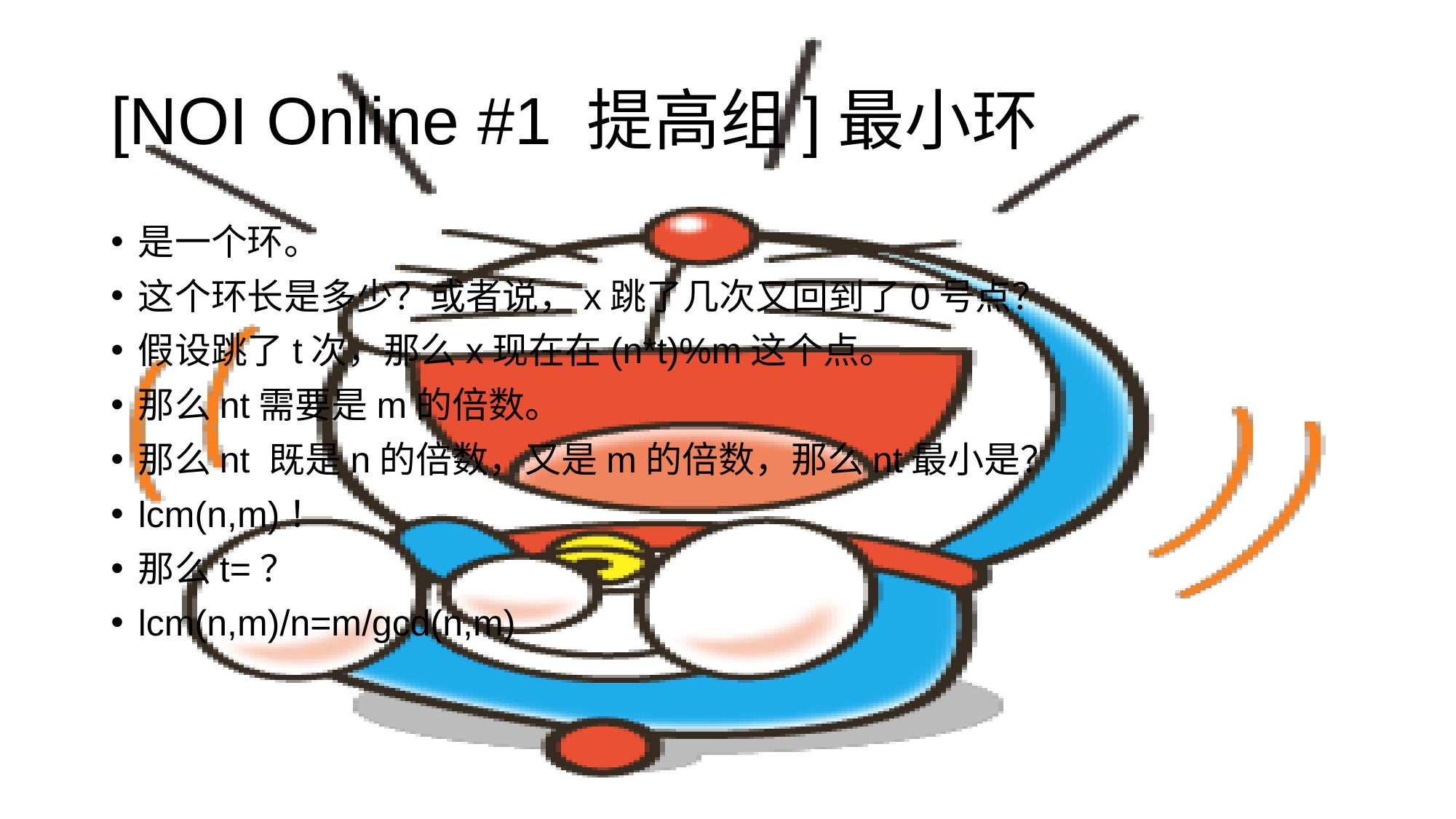

# [NOI Online #1 提高组]最小环
是一个环。
这个环长是多少？或者说，x跳了几次又回到了0号点？
假设跳了t次，那么x现在在(n*t)%m这个点。
那么nt需要是m的倍数。
那么nt 既是n的倍数，又是m的倍数，那么nt最小是？
lcm(n,m)！
那么t=？
lcm(n,m)/n=m/gcd(n,m)